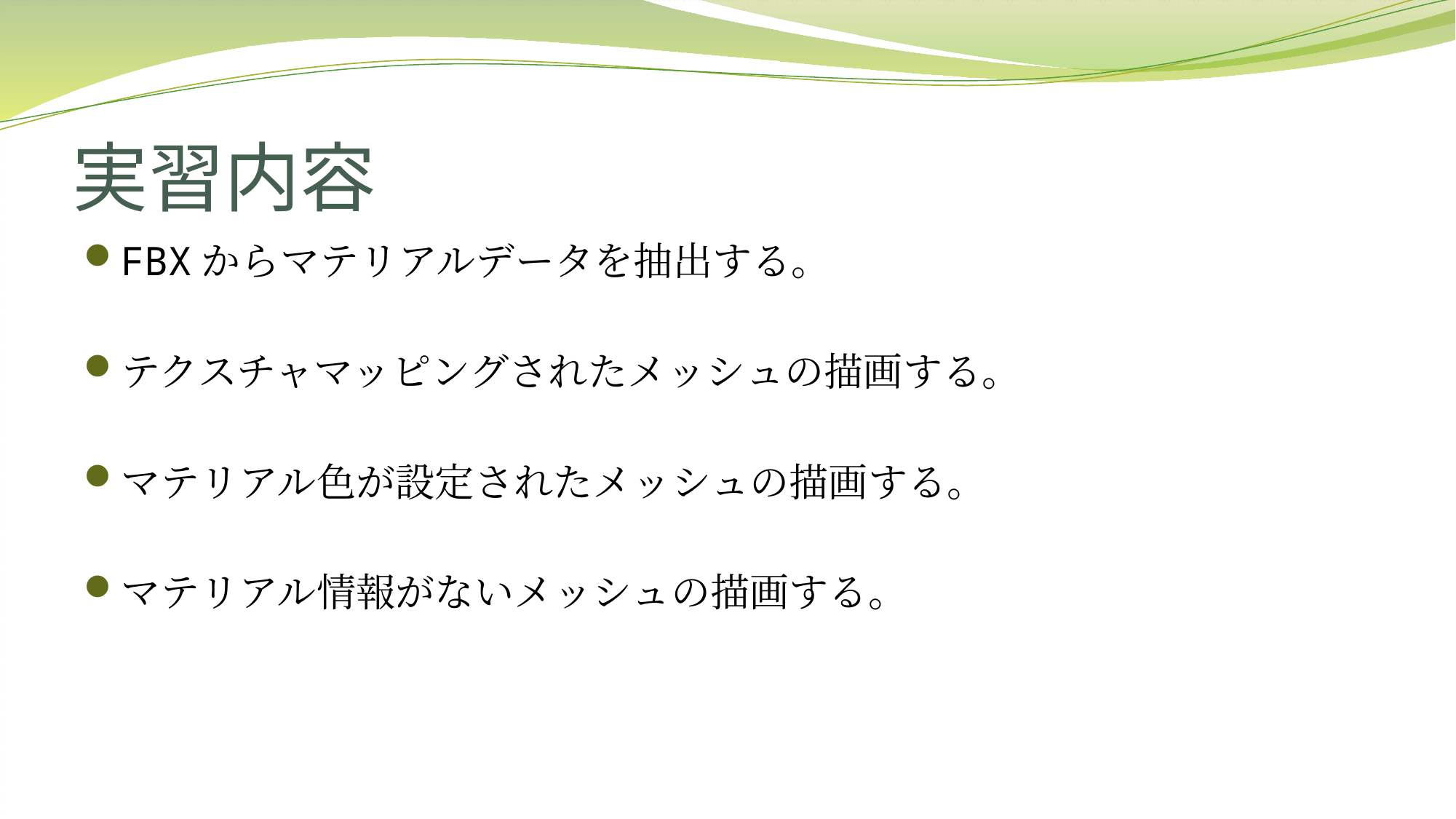

# 実習内容
FBXからマテリアルデータを抽出する。

テクスチャマッピングされたメッシュの描画する。

マテリアル色が設定されたメッシュの描画する。

マテリアル情報がないメッシュの描画する。